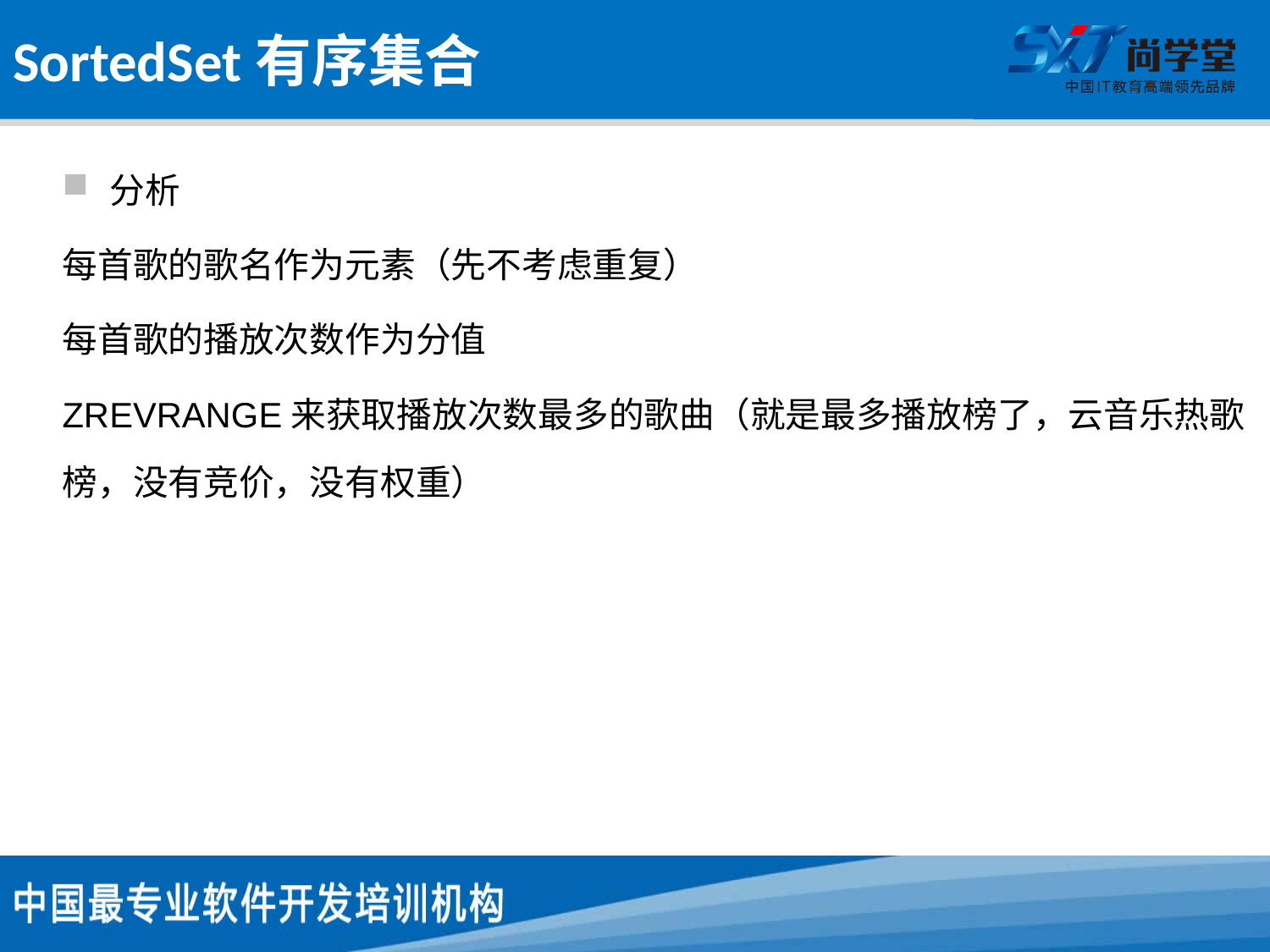

# SortedSet有序集合
分析
每首歌的歌名作为元素（先不考虑重复）
每首歌的播放次数作为分值
ZREVRANGE来获取播放次数最多的歌曲（就是最多播放榜了，云音乐热歌榜，没有竞价，没有权重）